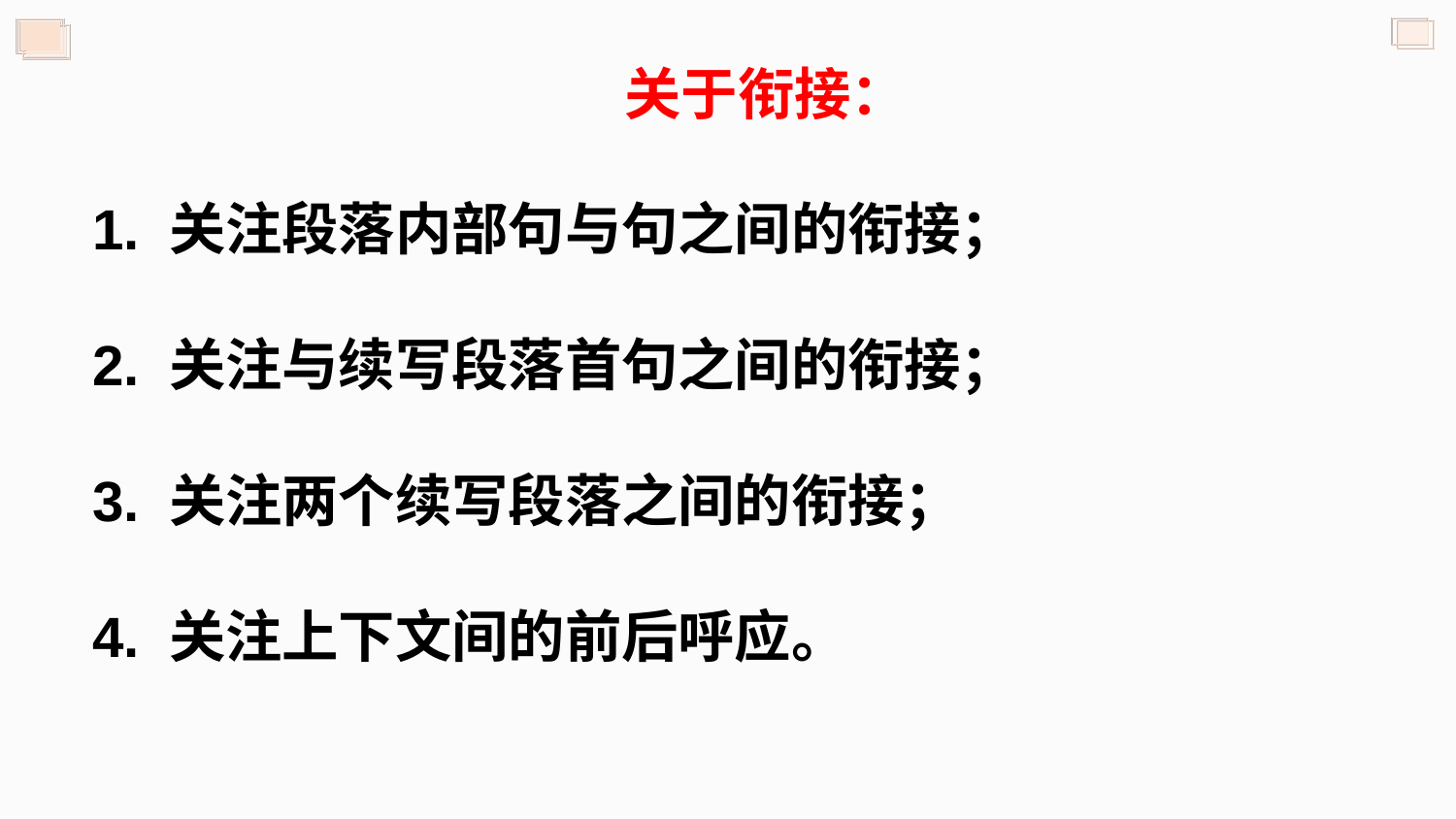

关于衔接：

1. 关注段落内部句与句之间的衔接；

2. 关注与续写段落首句之间的衔接；

3. 关注两个续写段落之间的衔接；

4. 关注上下文间的前后呼应。